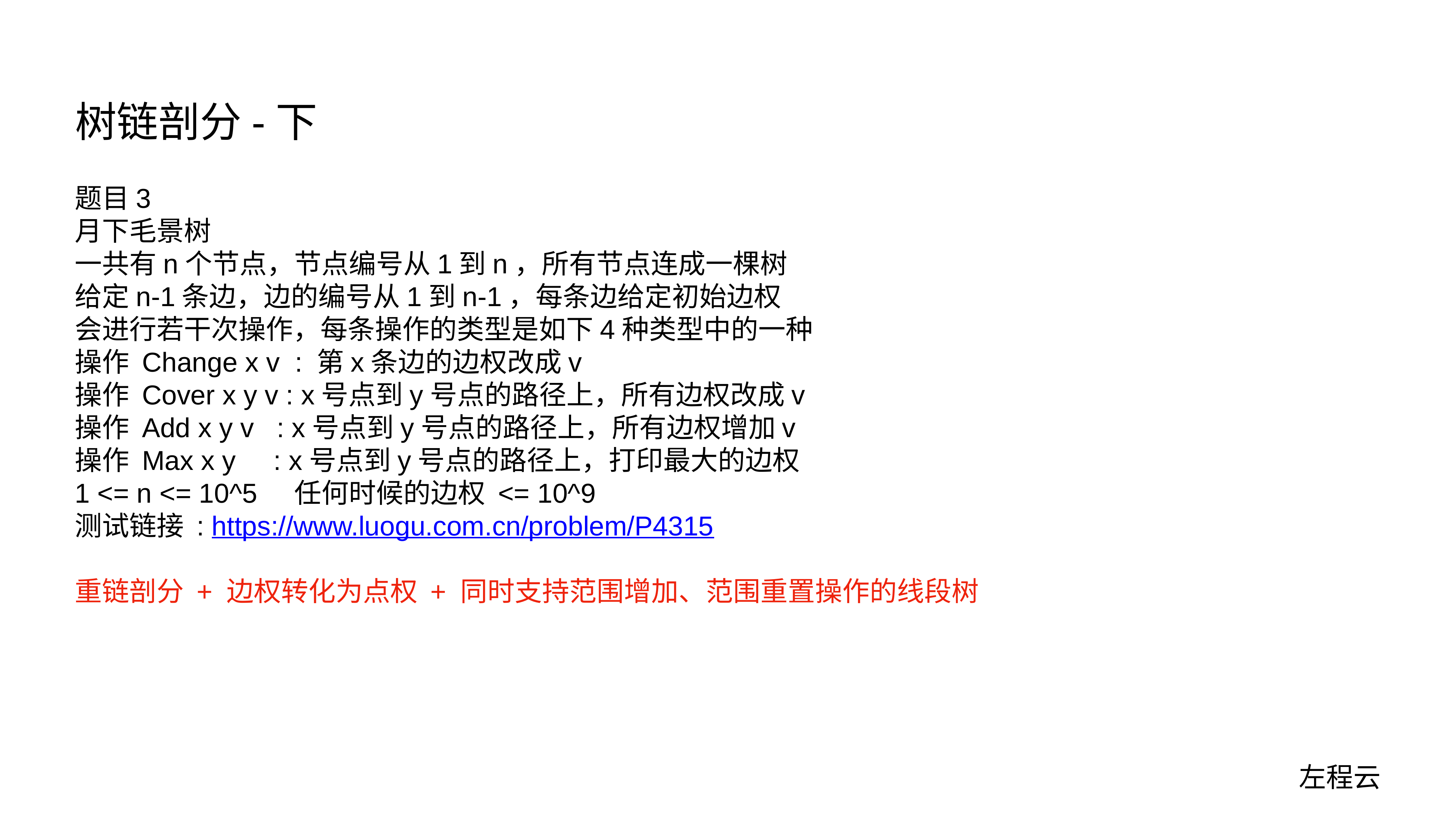

# 树链剖分-下
题目3
月下毛景树
一共有n个节点，节点编号从1到n，所有节点连成一棵树
给定n-1条边，边的编号从1到n-1，每条边给定初始边权
会进行若干次操作，每条操作的类型是如下4种类型中的一种
操作 Change x v  : 第x条边的边权改成v
操作 Cover x y v : x号点到y号点的路径上，所有边权改成v
操作 Add x y v   : x号点到y号点的路径上，所有边权增加v
操作 Max x y     : x号点到y号点的路径上，打印最大的边权
1 <= n <= 10^5    任何时候的边权 <= 10^9
测试链接 : https://www.luogu.com.cn/problem/P4315

重链剖分 + 边权转化为点权 + 同时支持范围增加、范围重置操作的线段树
左程云